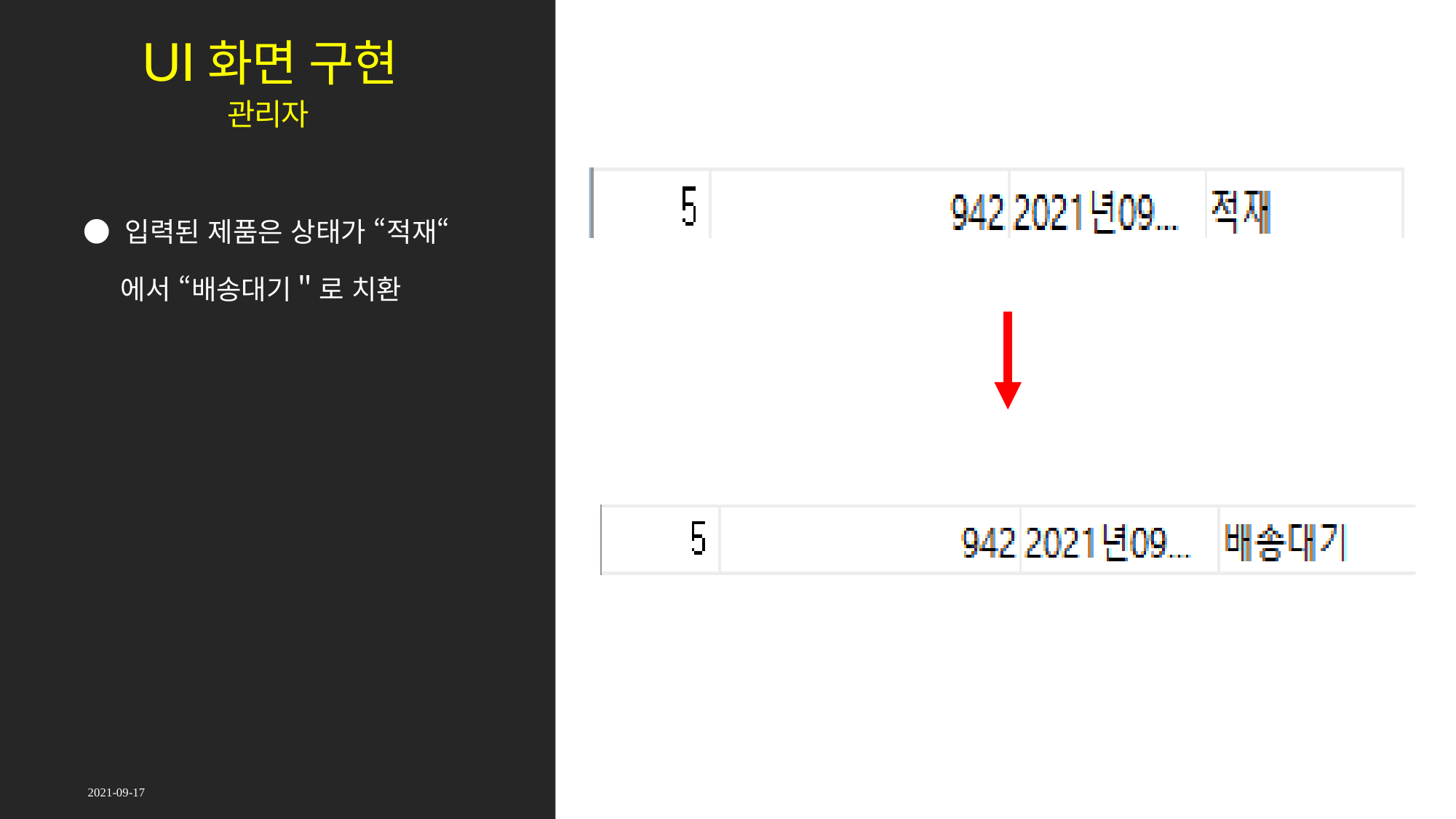

# UI화면 구현
관리자

● 입력된 제품은 상태가 “적재“
    에서 “배송대기＂로 치환

2021-09-17